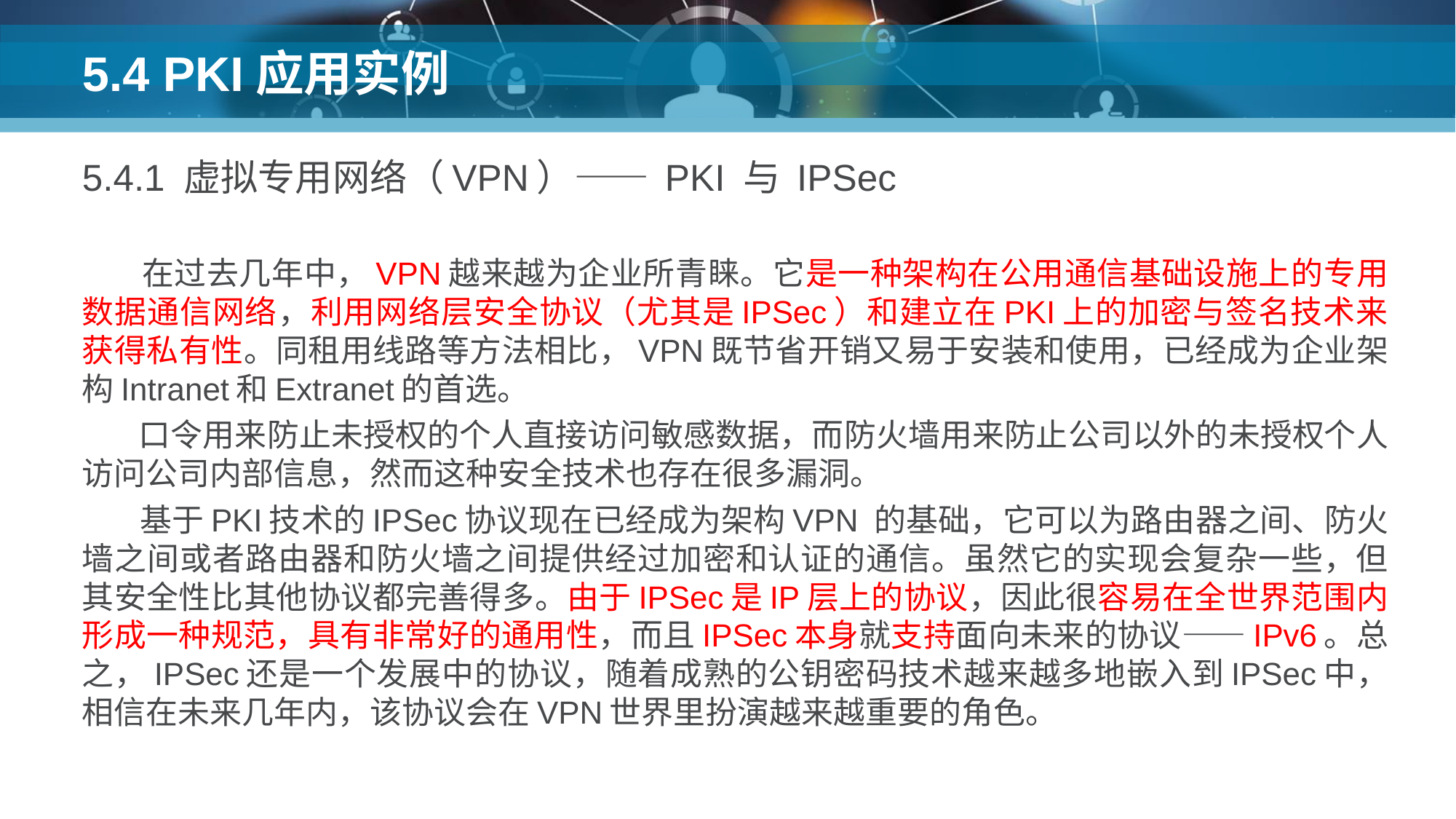

# 5.4 PKI应用实例
5.4.1 虚拟专用网络（VPN）—— PKI 与 IPSec

       在过去几年中，VPN越来越为企业所青睐。它是一种架构在公用通信基础设施上的专用数据通信网络，利用网络层安全协议（尤其是IPSec）和建立在PKI上的加密与签名技术来获得私有性。同租用线路等方法相比，VPN既节省开销又易于安装和使用，已经成为企业架构Intranet和Extranet的首选。
       口令用来防止未授权的个人直接访问敏感数据，而防火墙用来防止公司以外的未授权个人访问公司内部信息，然而这种安全技术也存在很多漏洞。
       基于PKI技术的IPSec协议现在已经成为架构VPN 的基础，它可以为路由器之间、防火墙之间或者路由器和防火墙之间提供经过加密和认证的通信。虽然它的实现会复杂一些，但其安全性比其他协议都完善得多。由于IPSec是IP层上的协议，因此很容易在全世界范围内形成一种规范，具有非常好的通用性，而且IPSec本身就支持面向未来的协议——IPv6。总之，IPSec还是一个发展中的协议，随着成熟的公钥密码技术越来越多地嵌入到IPSec中，相信在未来几年内，该协议会在VPN世界里扮演越来越重要的角色。